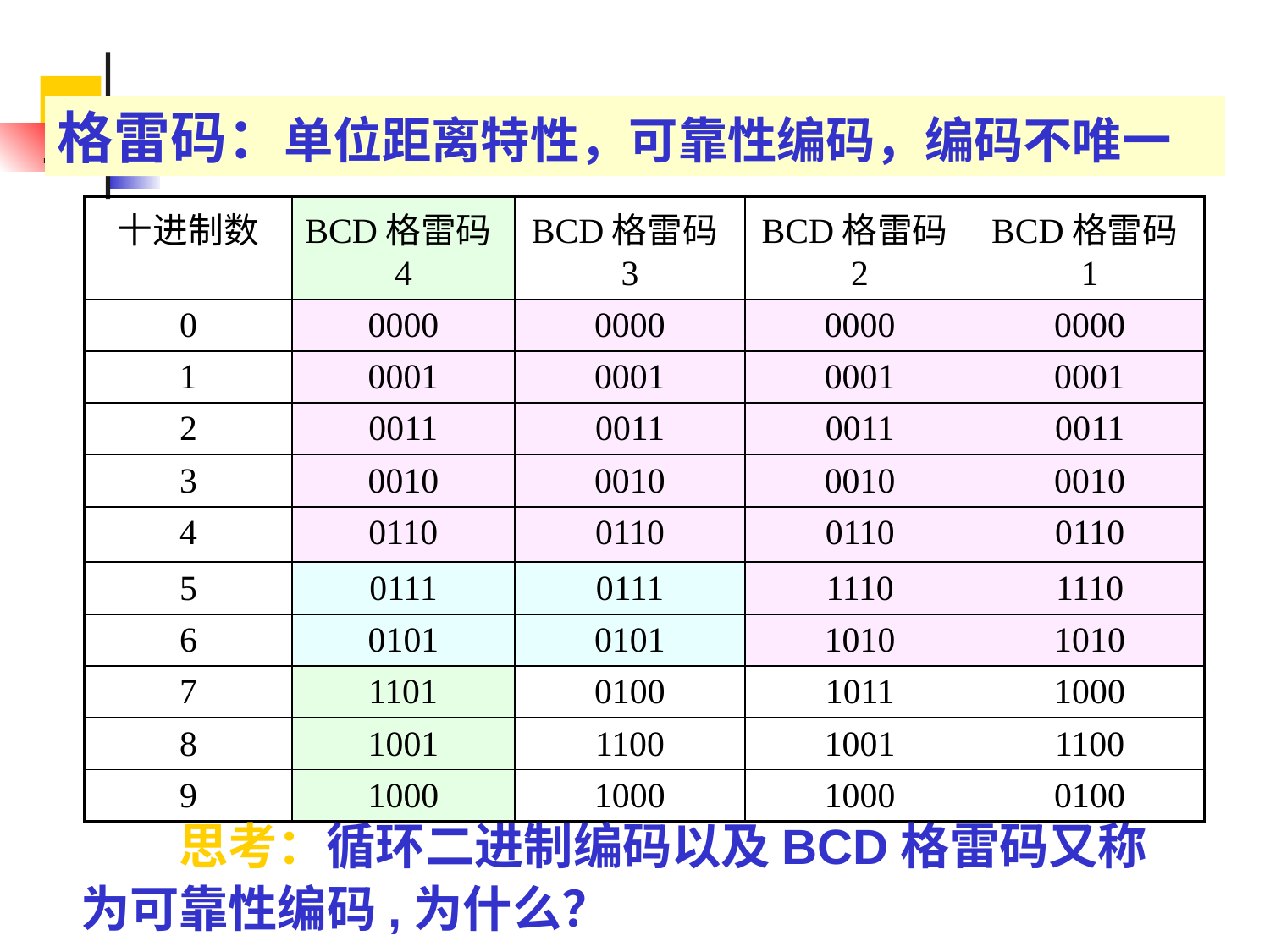

格雷码：单位距离特性，可靠性编码，编码不唯一
| 十进制数 | BCD格雷码4 | BCD格雷码3 | BCD格雷码2 | BCD格雷码1 |
| --- | --- | --- | --- | --- |
| 0 | 0000 | 0000 | 0000 | 0000 |
| 1 | 0001 | 0001 | 0001 | 0001 |
| 2 | 0011 | 0011 | 0011 | 0011 |
| 3 | 0010 | 0010 | 0010 | 0010 |
| 4 | 0110 | 0110 | 0110 | 0110 |
| 5 | 0111 | 0111 | 1110 | 1110 |
| 6 | 0101 | 0101 | 1010 | 1010 |
| 7 | 1101 | 0100 | 1011 | 1000 |
| 8 | 1001 | 1100 | 1001 | 1100 |
| 9 | 1000 | 1000 | 1000 | 0100 |
思考：循环二进制编码以及BCD格雷码又称为可靠性编码,为什么？